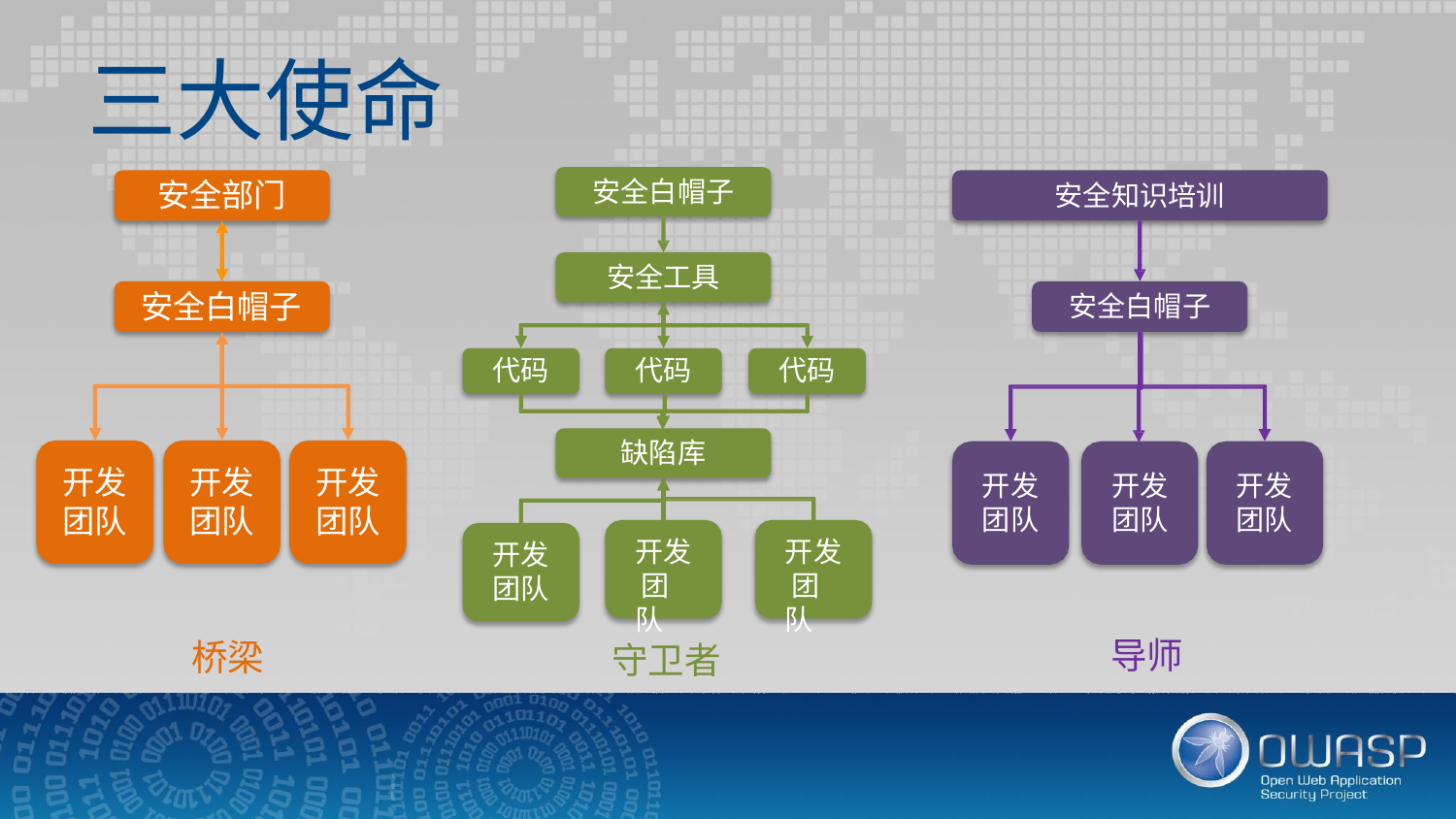

# 三大使命

安全白帽子
安全部门
安全知识培训

安全工具

安全白帽子
安全白帽子

代码
代码
代码

缺陷库

开发
团队
开发
团队
开发
团队
开发
团队
开发
团队
开发
团队

开发  团队
开发  团队
开发
团队
导师
桥梁
守卫者